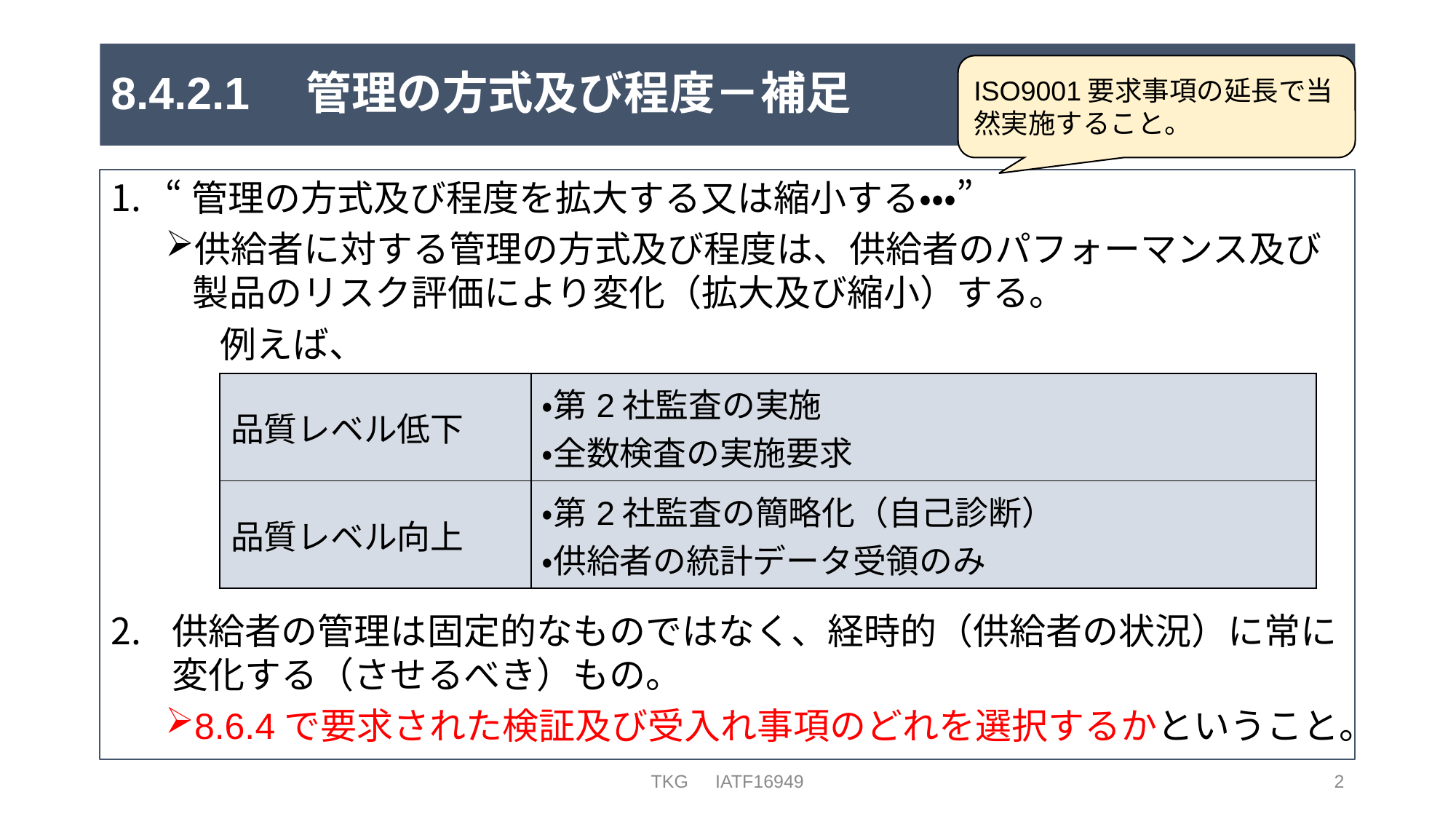

# 8.4.2.1　管理の方式及び程度－補足
ISO9001要求事項の延長で当然実施すること。
“管理の方式及び程度を拡大する又は縮小する・・・”
供給者に対する管理の方式及び程度は、供給者のパフォーマンス及び製品のリスク評価により変化（拡大及び縮小）する。
例えば、

供給者の管理は固定的なものではなく、経時的（供給者の状況）に常に変化する（させるべき）もの。
8.6.4で要求された検証及び受入れ事項のどれを選択するかということ。
| 品質レベル低下 | ・第2社監査の実施 ・全数検査の実施要求 |
| --- | --- |
| 品質レベル向上 | ・第2社監査の簡略化（自己診断） ・供給者の統計データ受領のみ |
TKG　IATF16949
2